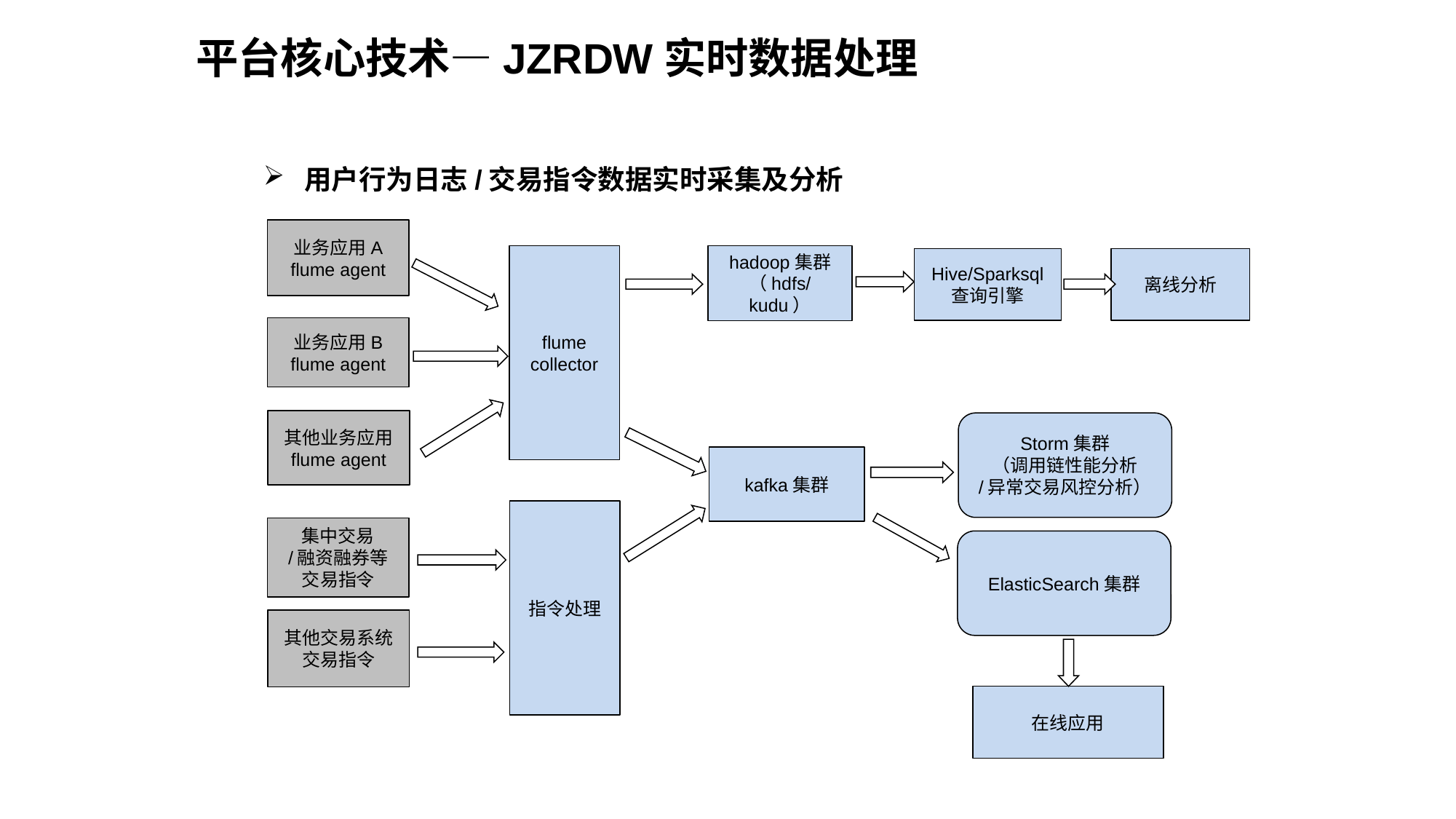

平台核心技术—JZRDW实时数据处理
用户行为日志/交易指令数据实时采集及分析
业务应用A
flume agent
flume collector
hadoop集群
（hdfs/kudu）
Hive/Sparksql
查询引擎
离线分析

业务应用B
flume agent

其他业务应用
flume agent
Storm集群
（调用链性能分析
/异常交易风控分析）

kafka集群

指令处理
集中交易
/融资融券等
交易指令

ElasticSearch集群

其他交易系统
交易指令

在线应用